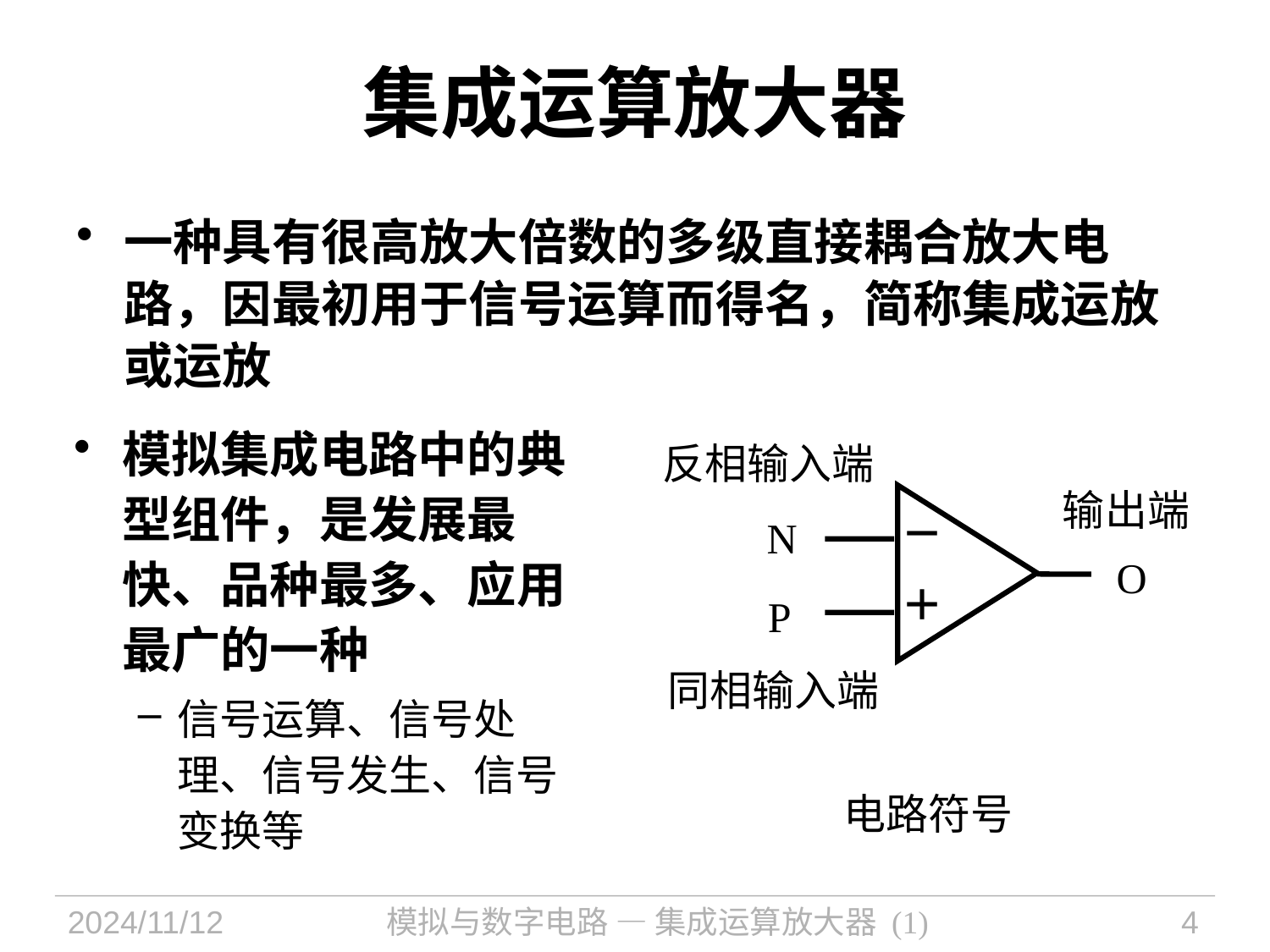

# 集成运算放大器
一种具有很高放大倍数的多级直接耦合放大电路，因最初用于信号运算而得名，简称集成运放或运放
模拟集成电路中的典型组件，是发展最快、品种最多、应用最广的一种
信号运算、信号处理、信号发生、信号变换等
反相输入端
输出端
－
 N

O
＋

 P

同相输入端
电路符号
2024/11/12
模拟与数字电路 — 集成运算放大器 (1)
4